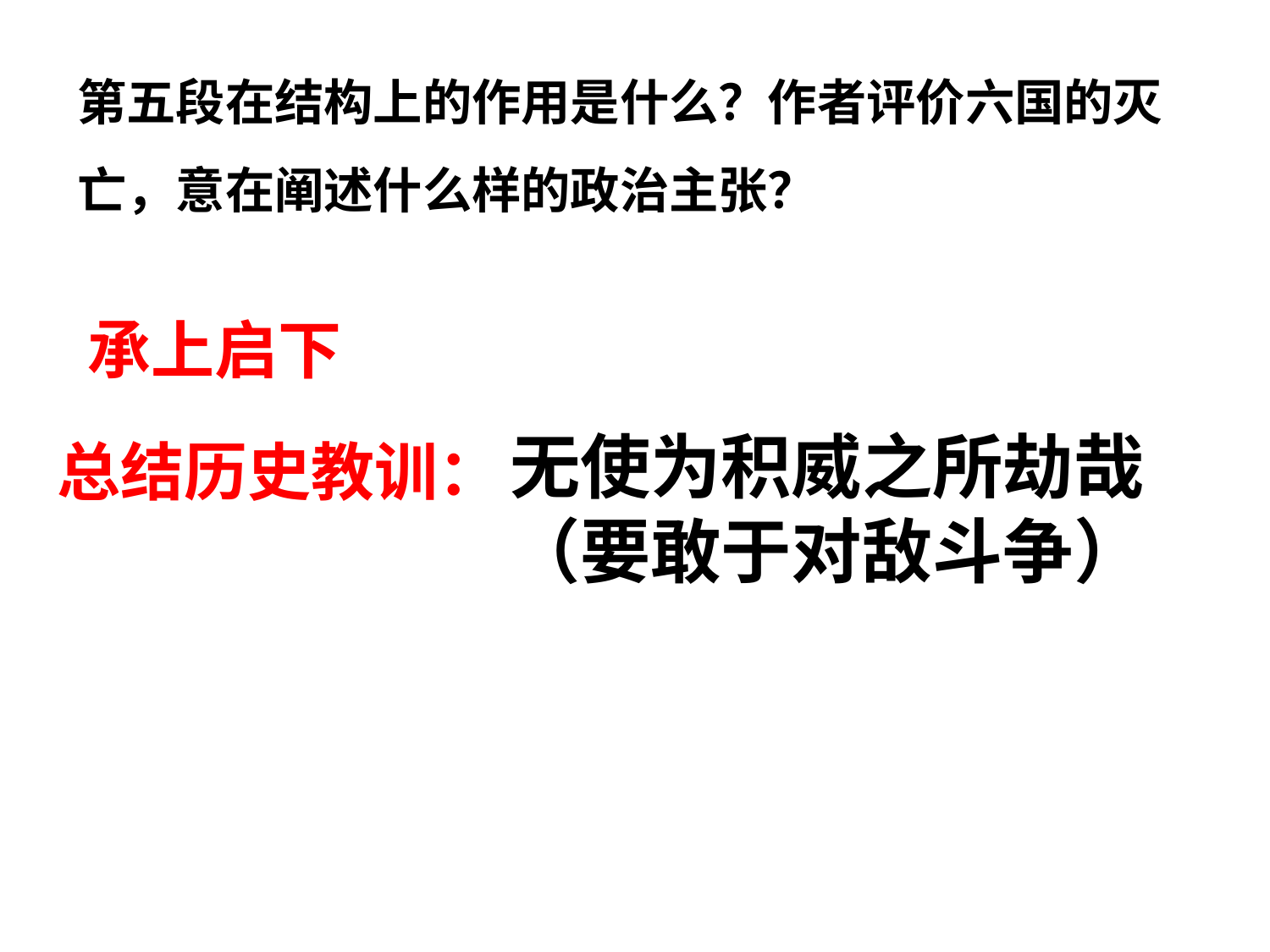

第五段在结构上的作用是什么？作者评价六国的灭亡，意在阐述什么样的政治主张？
承上启下
无使为积威之所劫哉
（要敢于对敌斗争）
总结历史教训：